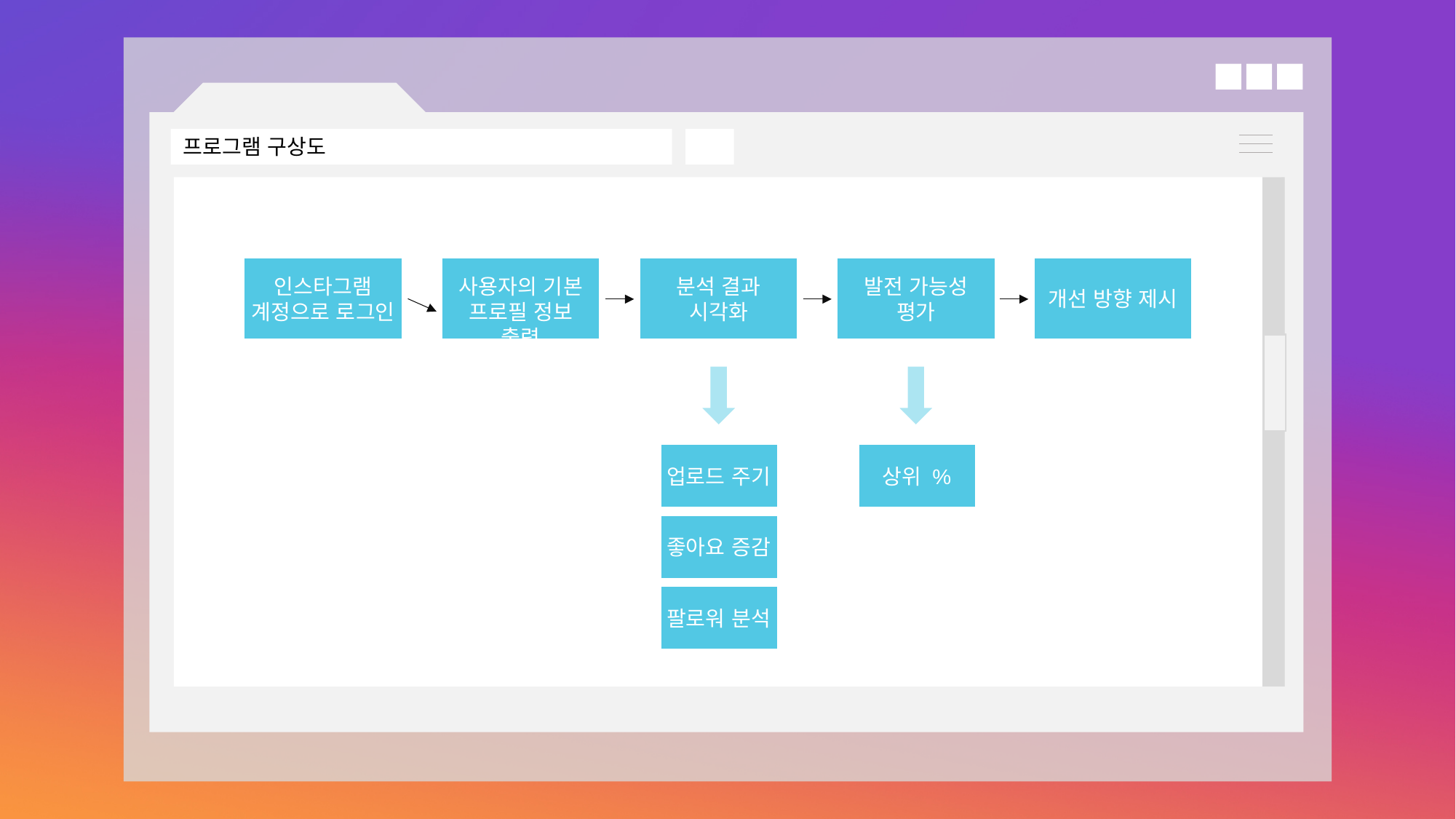

프로그램 구상도

인스타그램
계정으로 로그인
사용자의 기본
프로필 정보 출력
분석 결과
시각화
발전 가능성
평가
개선 방향 제시

업로드 주기
상위 %

좋아요 증감

팔로워 분석